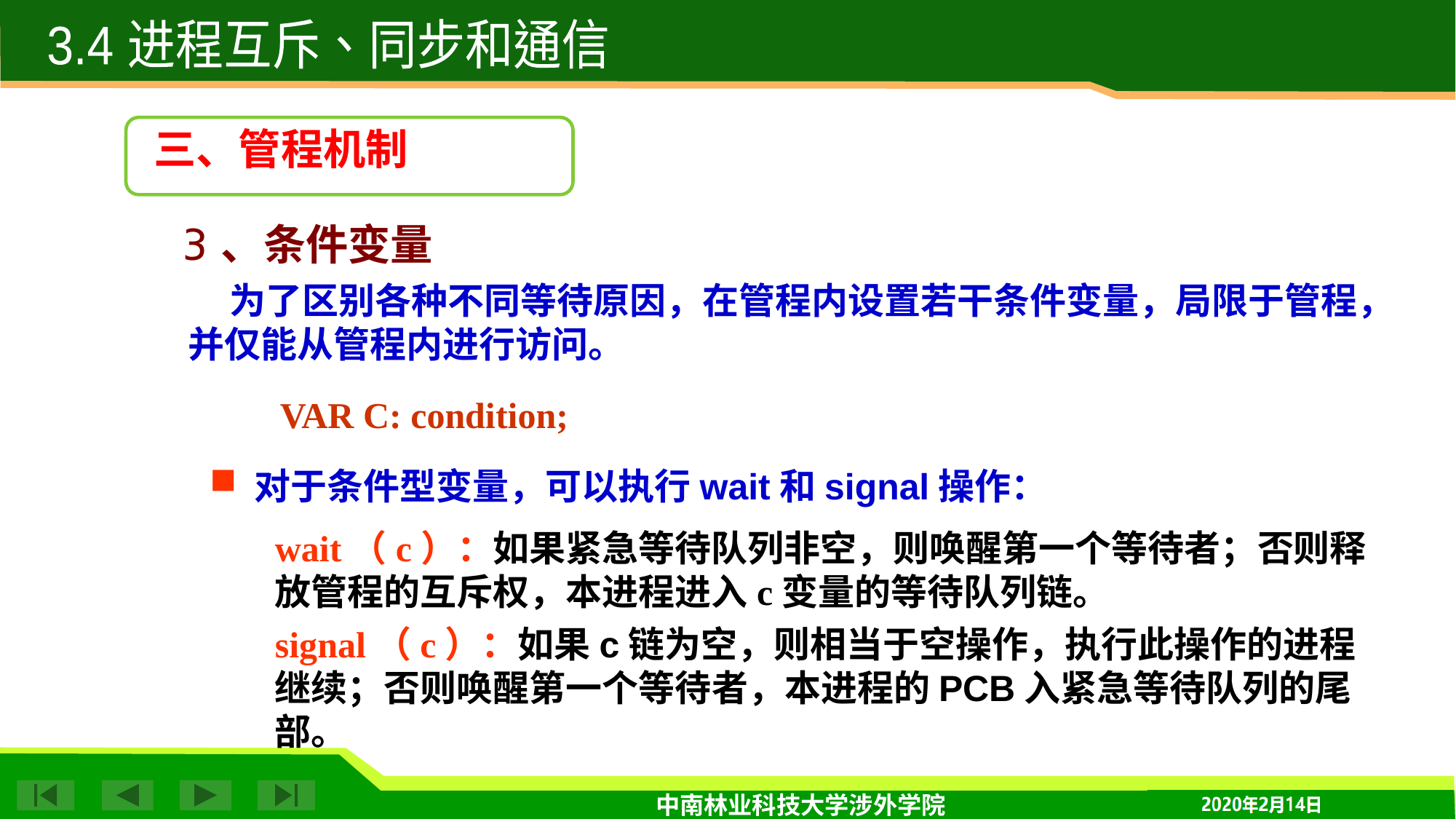

3.4 进程互斥、同步和通信
三、管程机制

3、条件变量
    为了区别各种不同等待原因，在管程内设置若干条件变量，局限于管程，并仅能从管程内进行访问。
         VAR C: condition;
 对于条件型变量，可以执行wait和signal操作：
wait（c）：如果紧急等待队列非空，则唤醒第一个等待者；否则释放管程的互斥权，本进程进入c变量的等待队列链。
signal（c）：如果c链为空，则相当于空操作，执行此操作的进程继续；否则唤醒第一个等待者，本进程的PCB入紧急等待队列的尾部。